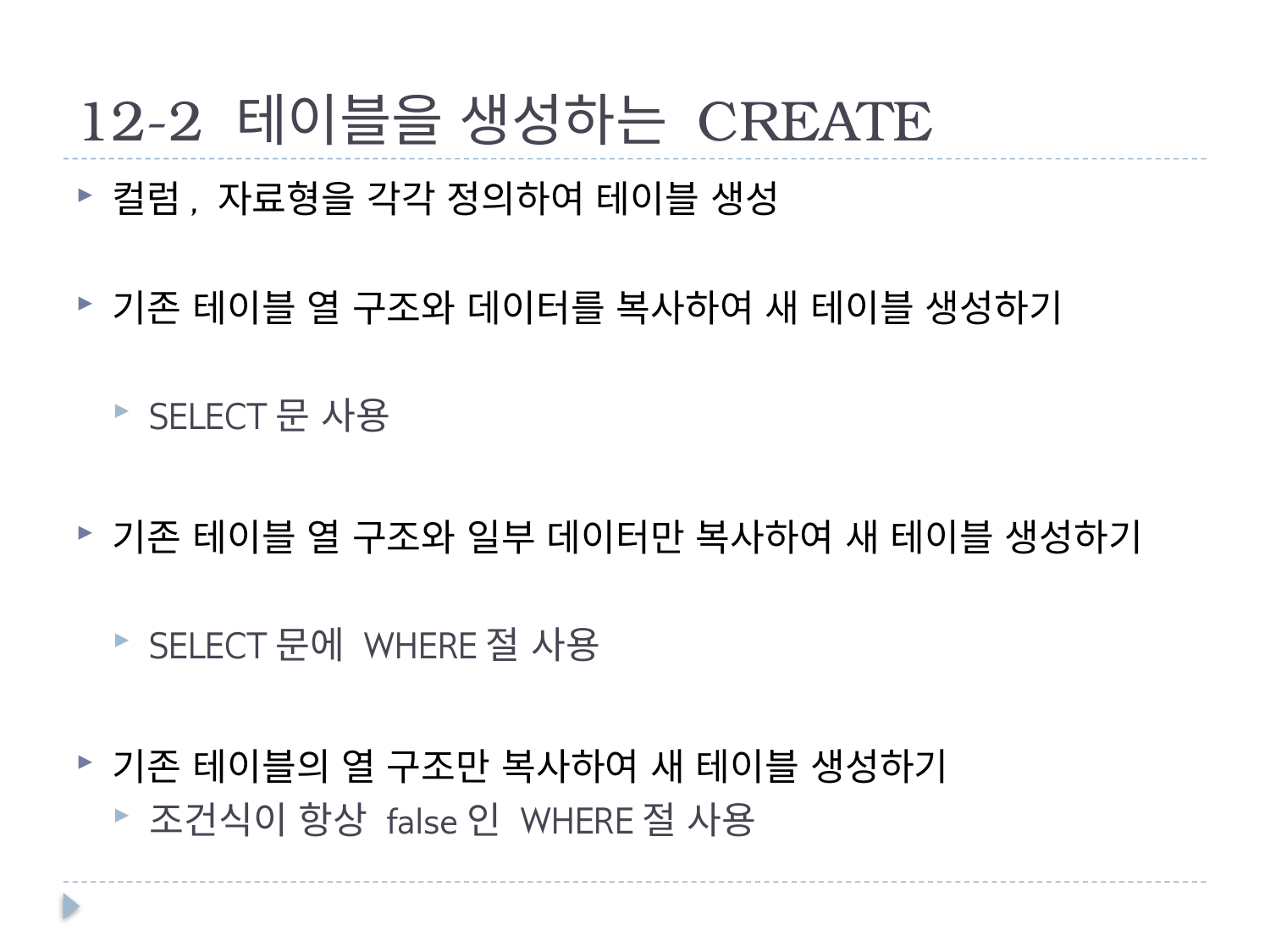

# 12-2 테이블을 생성하는 CREATE
컬럼, 자료형을 각각 정의하여 테이블 생성

기존 테이블 열 구조와 데이터를 복사하여 새 테이블 생성하기

SELECT문 사용

기존 테이블 열 구조와 일부 데이터만 복사하여 새 테이블 생성하기

SELECT문에 WHERE절 사용

기존 테이블의 열 구조만 복사하여 새 테이블 생성하기
조건식이 항상 false인 WHERE절 사용